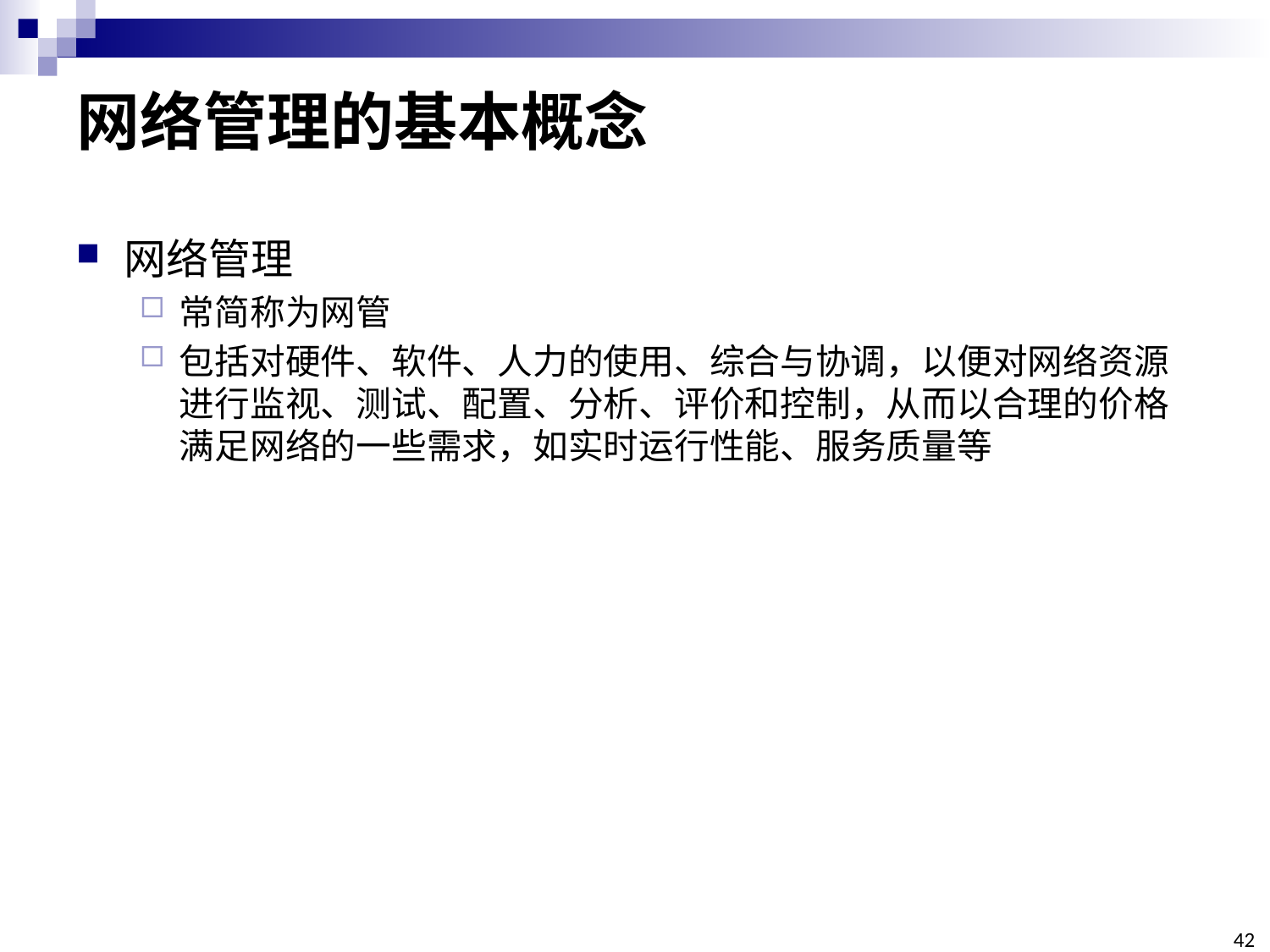

# 网络管理的基本概念
网络管理
常简称为网管
包括对硬件、软件、人力的使用、综合与协调，以便对网络资源进行监视、测试、配置、分析、评价和控制，从而以合理的价格满足网络的一些需求，如实时运行性能、服务质量等
42